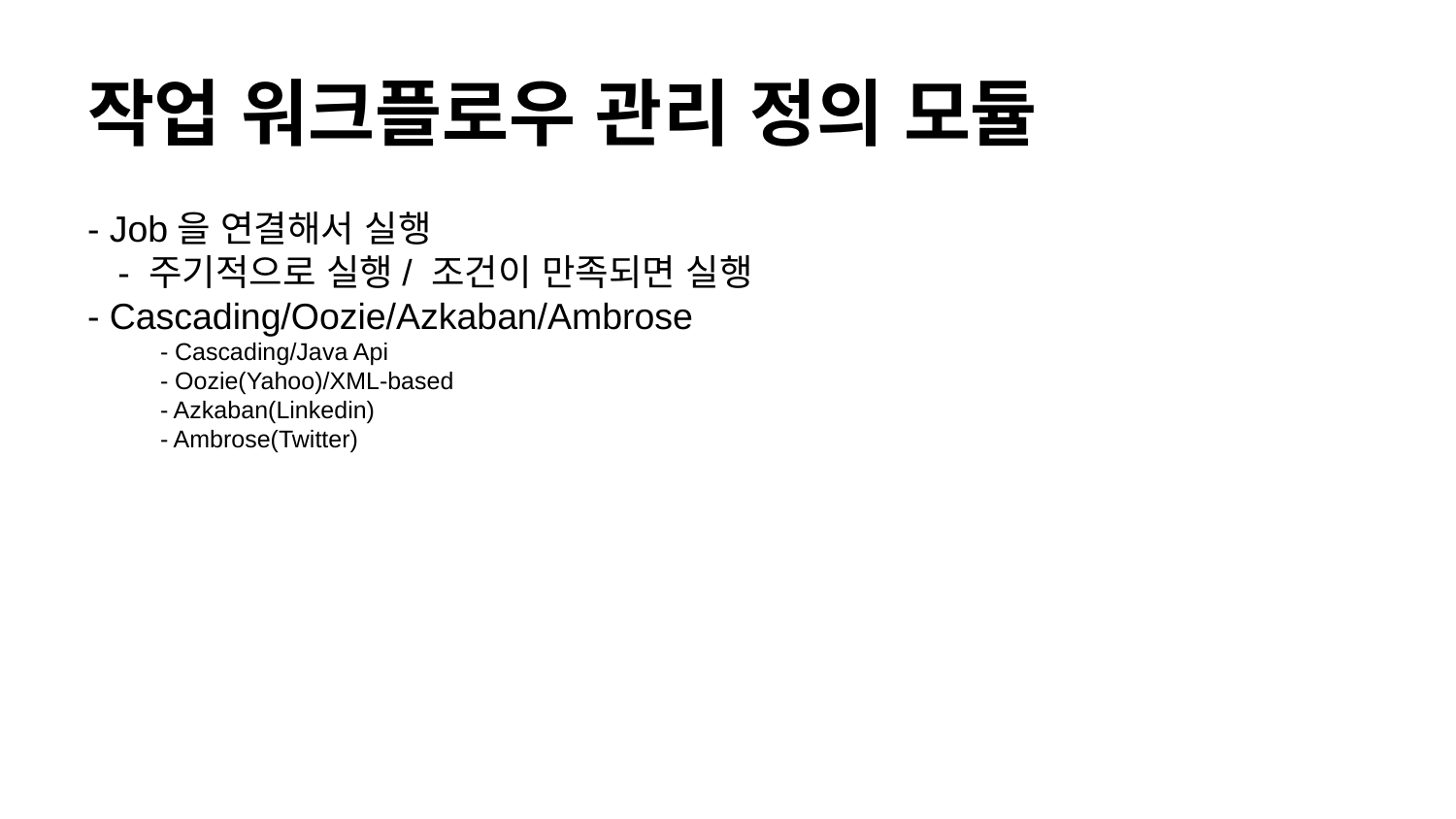

# 작업 워크플로우 관리 정의 모듈
- Job을 연결해서 실행
   - 주기적으로 실행/ 조건이 만족되면 실행
- Cascading/Oozie/Azkaban/Ambrose
- Cascading/Java Api
- Oozie(Yahoo)/XML-based
- Azkaban(Linkedin)
- Ambrose(Twitter)